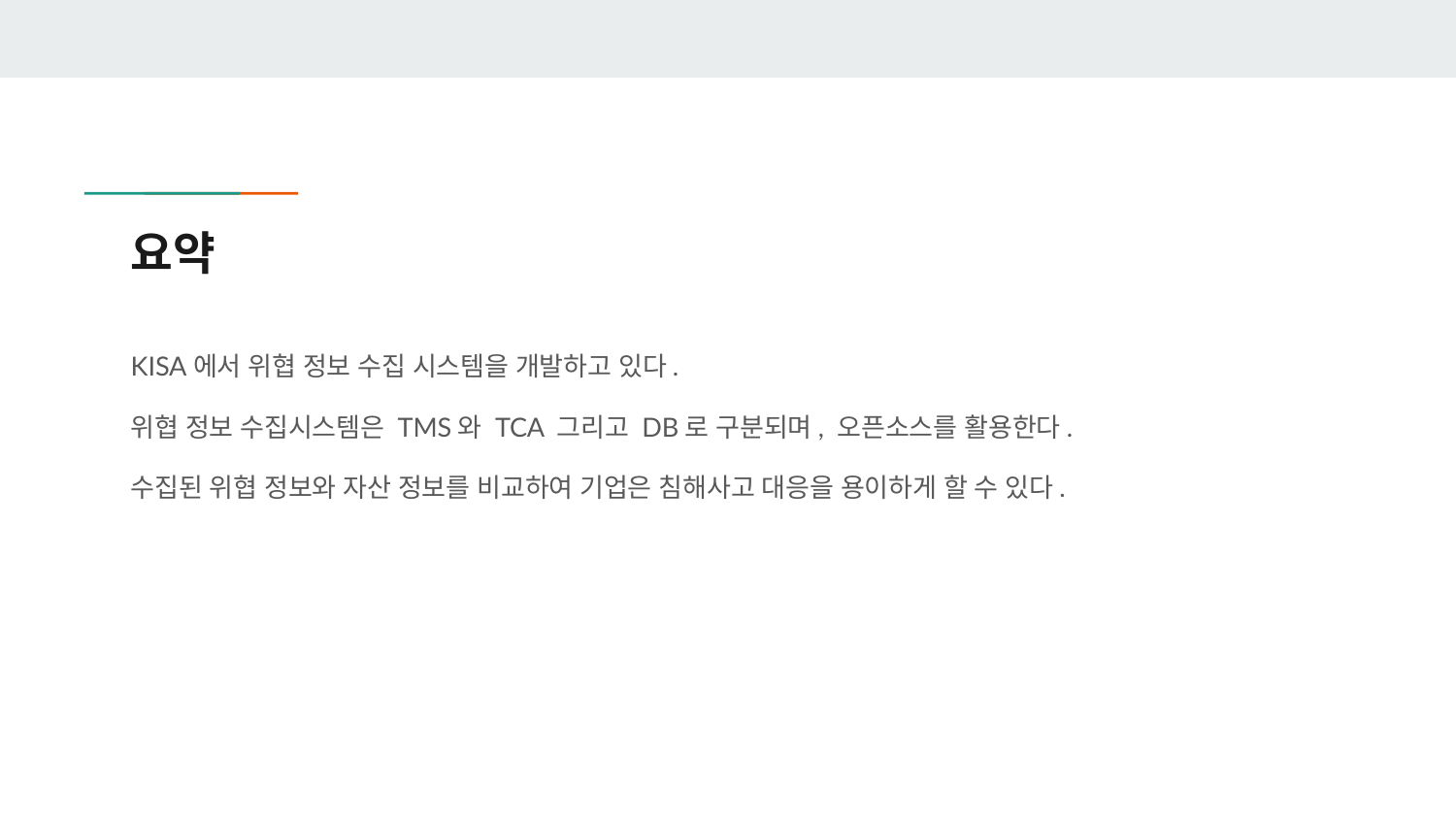

# 요약
KISA에서 위협 정보 수집 시스템을 개발하고 있다.
위협 정보 수집시스템은 TMS와 TCA 그리고 DB로 구분되며, 오픈소스를 활용한다.
수집된 위협 정보와 자산 정보를 비교하여 기업은 침해사고 대응을 용이하게 할 수 있다.